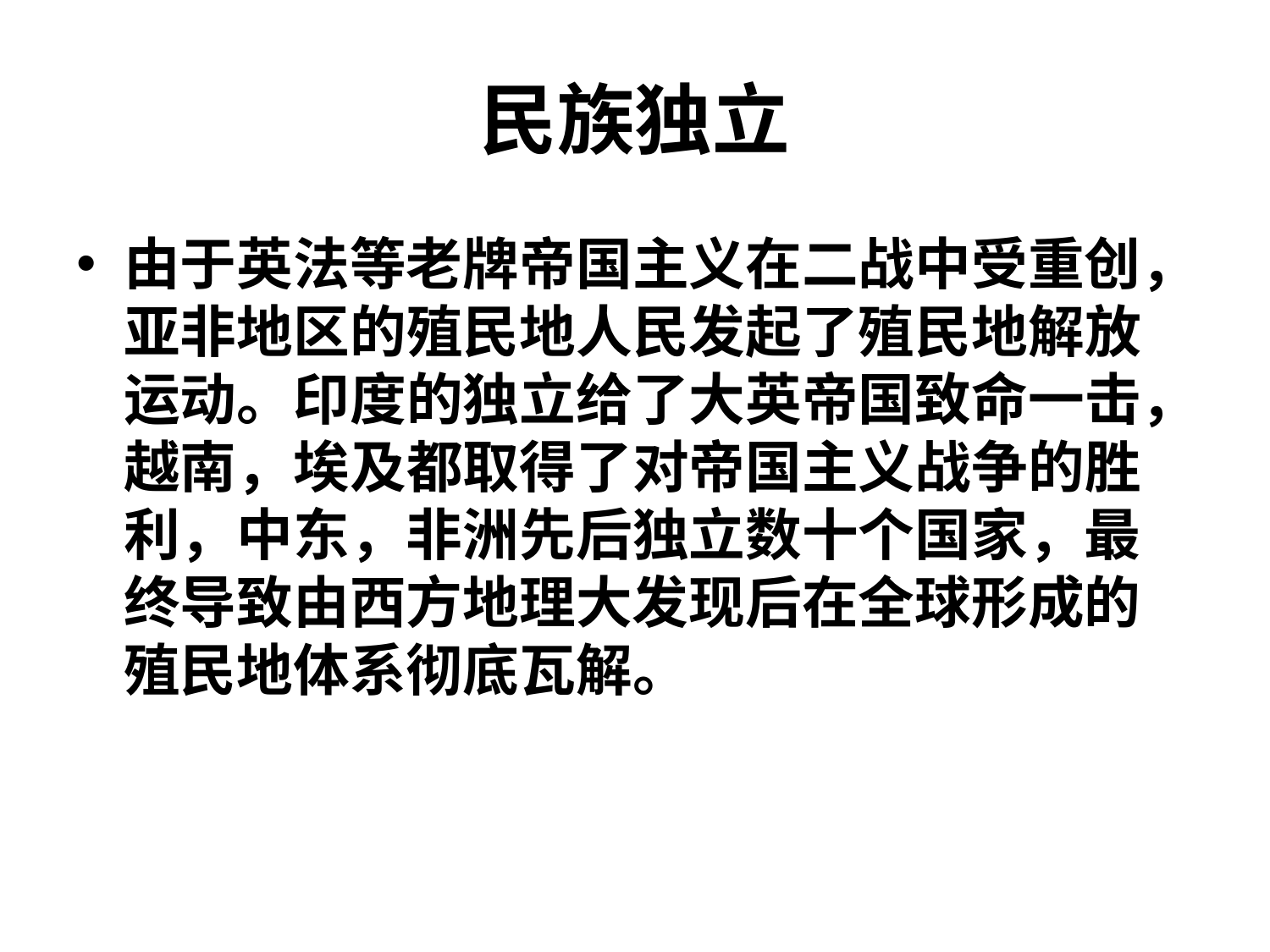

# 民族独立
由于英法等老牌帝国主义在二战中受重创，亚非地区的殖民地人民发起了殖民地解放运动。印度的独立给了大英帝国致命一击，越南，埃及都取得了对帝国主义战争的胜利，中东，非洲先后独立数十个国家，最终导致由西方地理大发现后在全球形成的殖民地体系彻底瓦解。